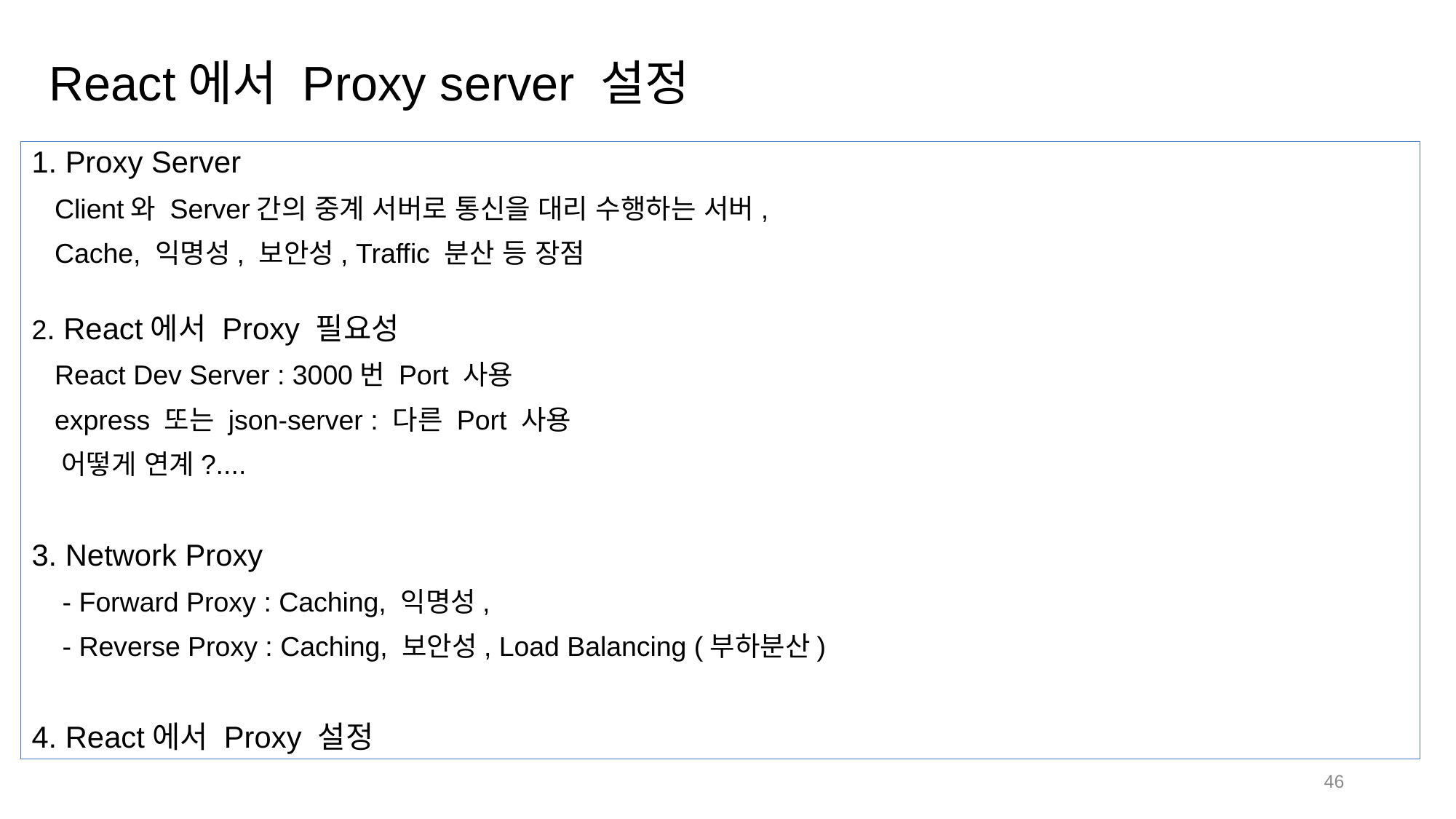

# React에서 Proxy server 설정
1. Proxy Server
   Client와 Server간의 중계 서버로 통신을 대리 수행하는 서버,
   Cache, 익명성, 보안성, Traffic 분산 등 장점
2. React에서 Proxy 필요성
   React Dev Server : 3000번 Port 사용
   express 또는 json-server : 다른 Port 사용
   어떻게 연계?....

3. Network Proxy
    - Forward Proxy : Caching, 익명성,
    - Reverse Proxy : Caching, 보안성, Load Balancing (부하분산)

4. React에서 Proxy 설정
46